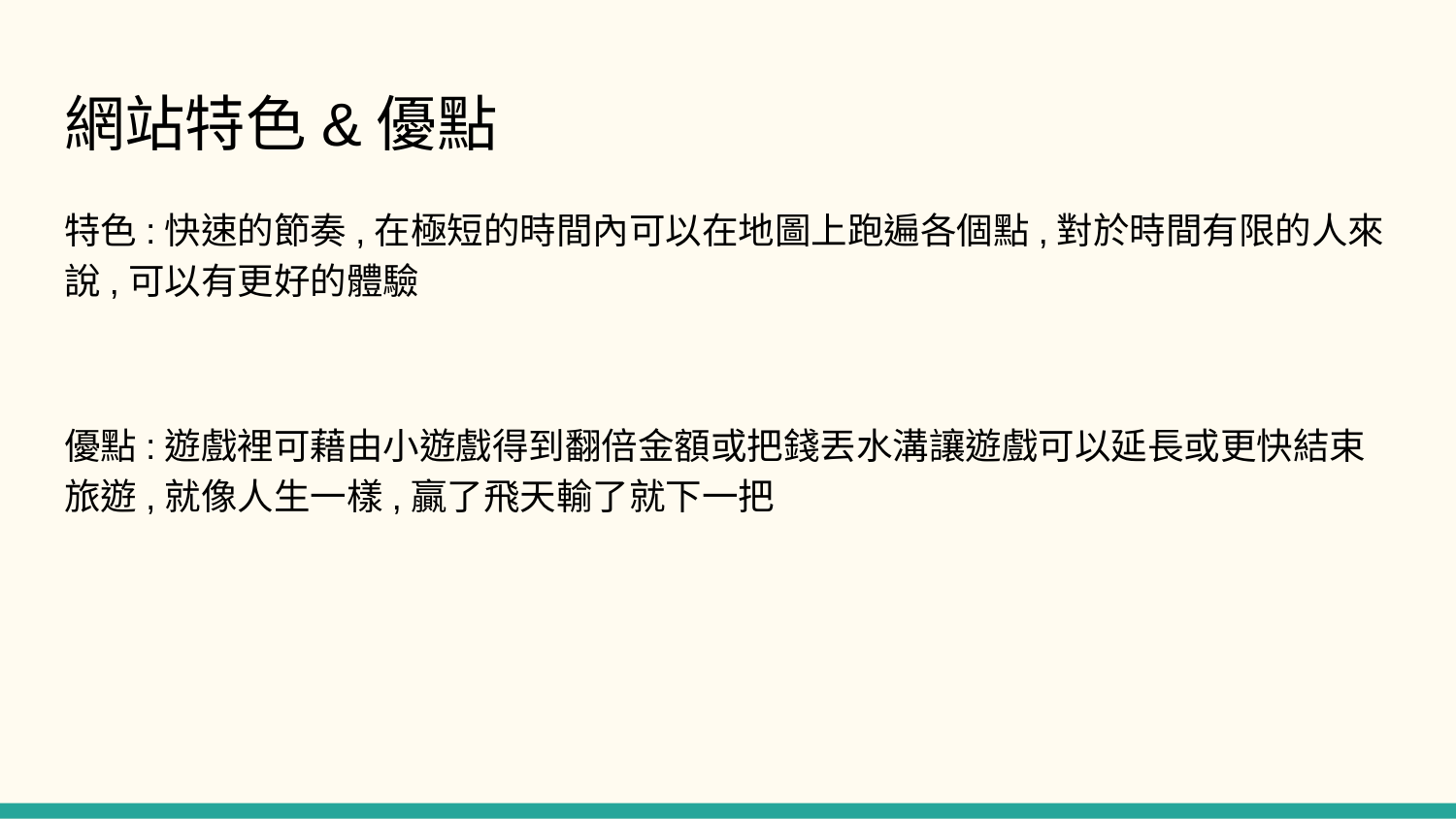

# 網站特色&優點
特色:快速的節奏,在極短的時間內可以在地圖上跑遍各個點,對於時間有限的人來說,可以有更好的體驗

優點:遊戲裡可藉由小遊戲得到翻倍金額或把錢丟水溝讓遊戲可以延長或更快結束旅遊,就像人生一樣,贏了飛天輸了就下一把